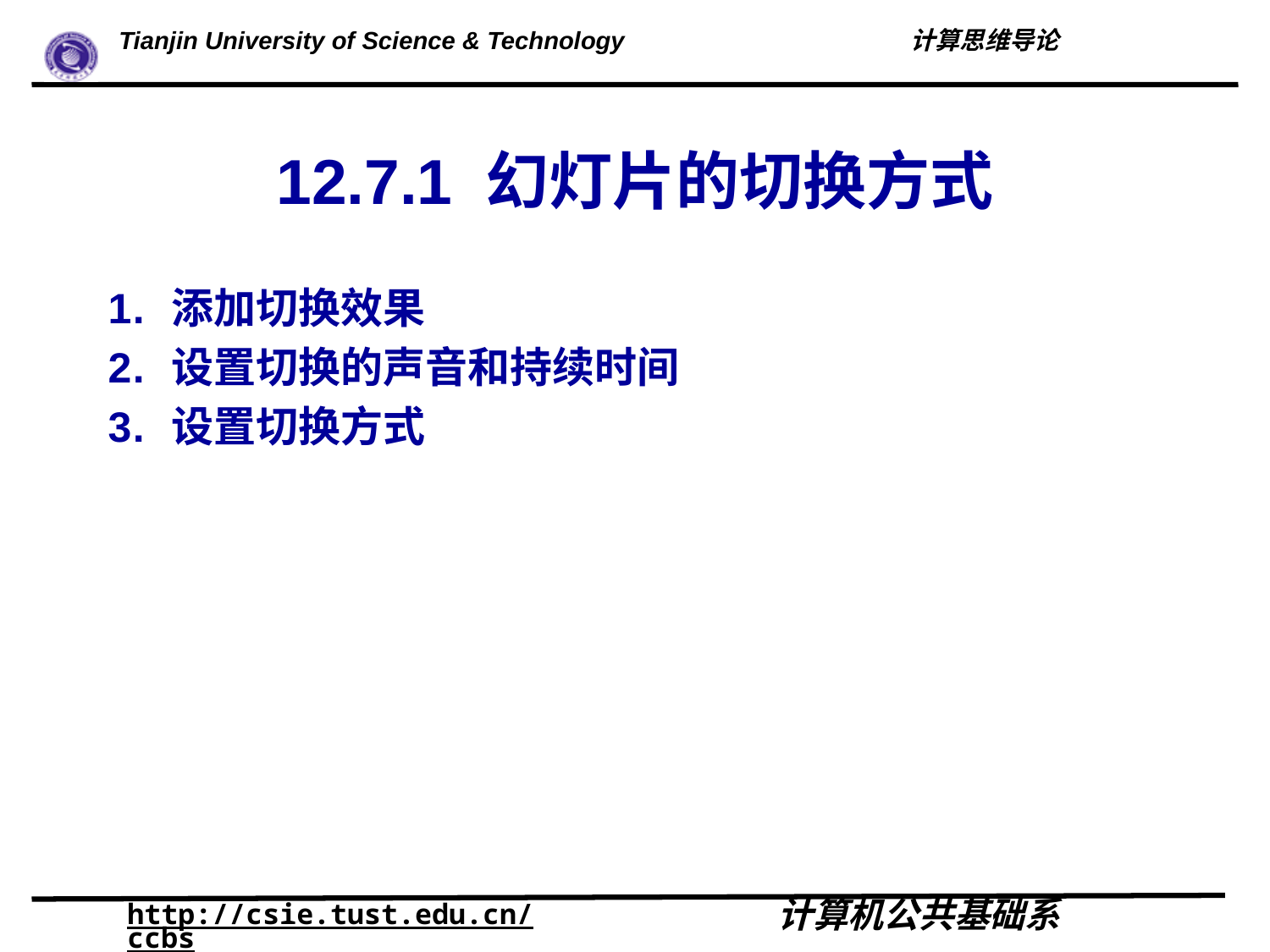

# 12.7.1 幻灯片的切换方式
添加切换效果
设置切换的声音和持续时间
设置切换方式